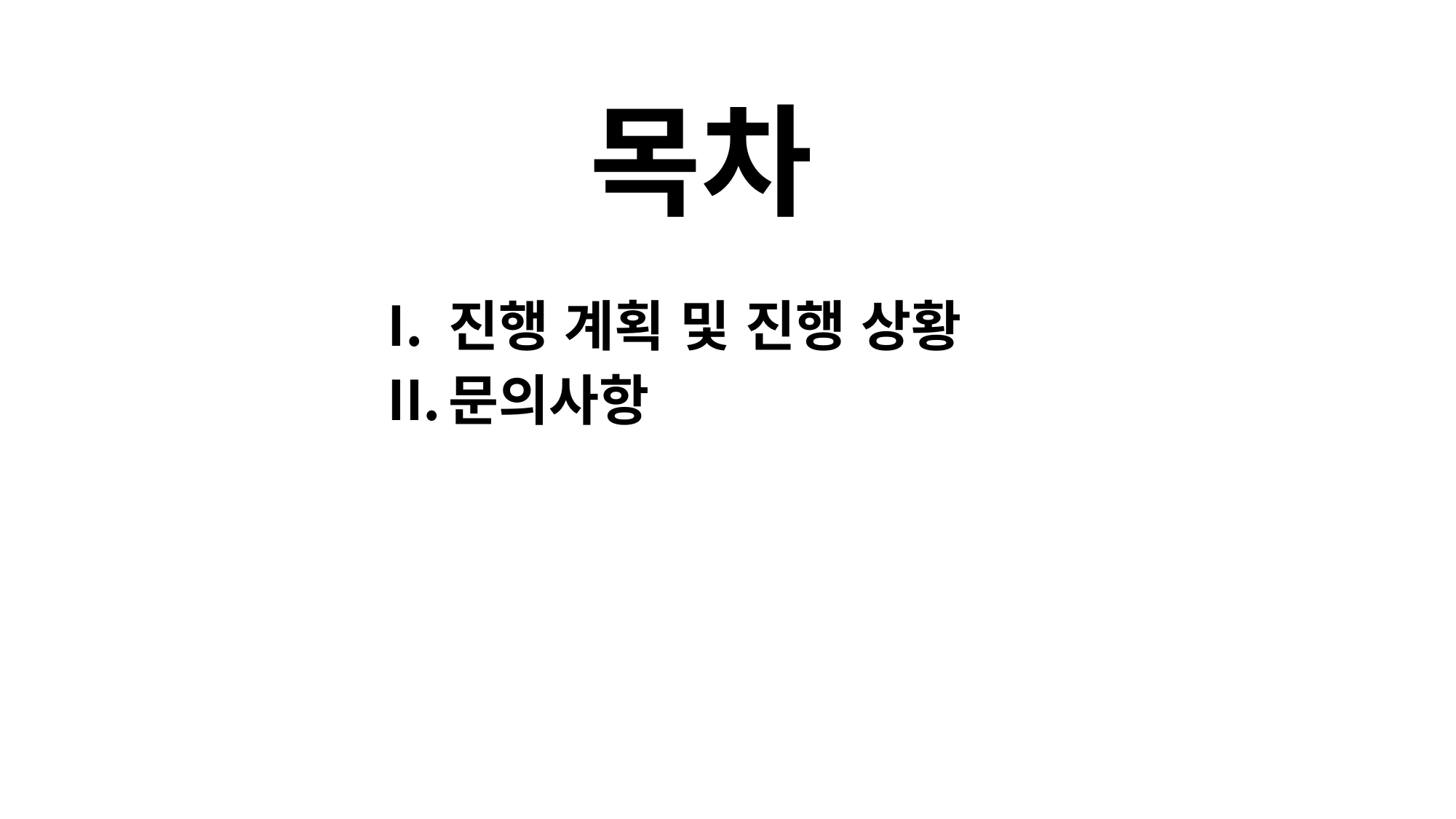

# 목차
진행 계획 및 진행 상황
문의사항